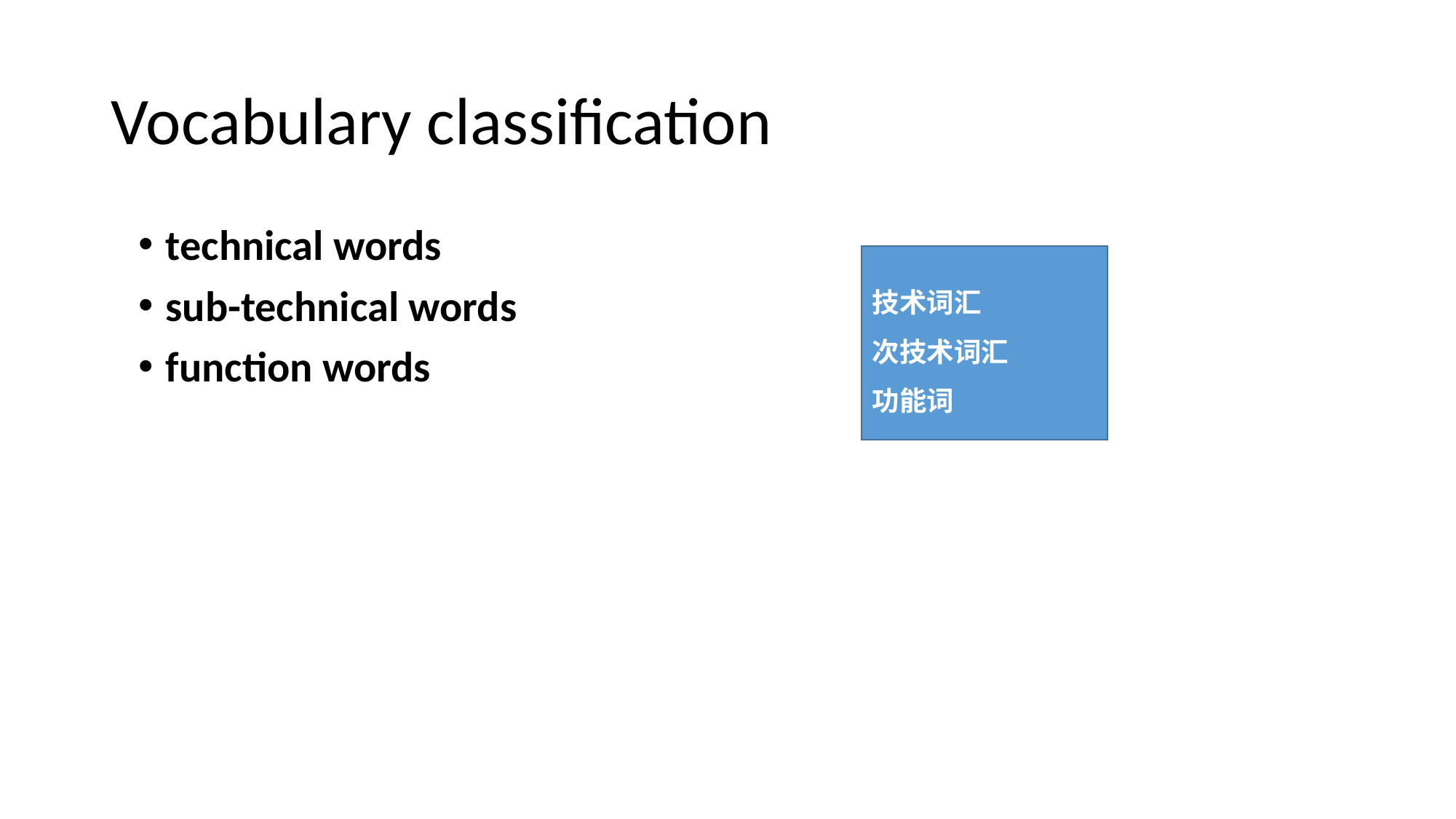

# Vocabulary classification
technical words
sub-technical words
function words

技术词汇
次技术词汇
功能词